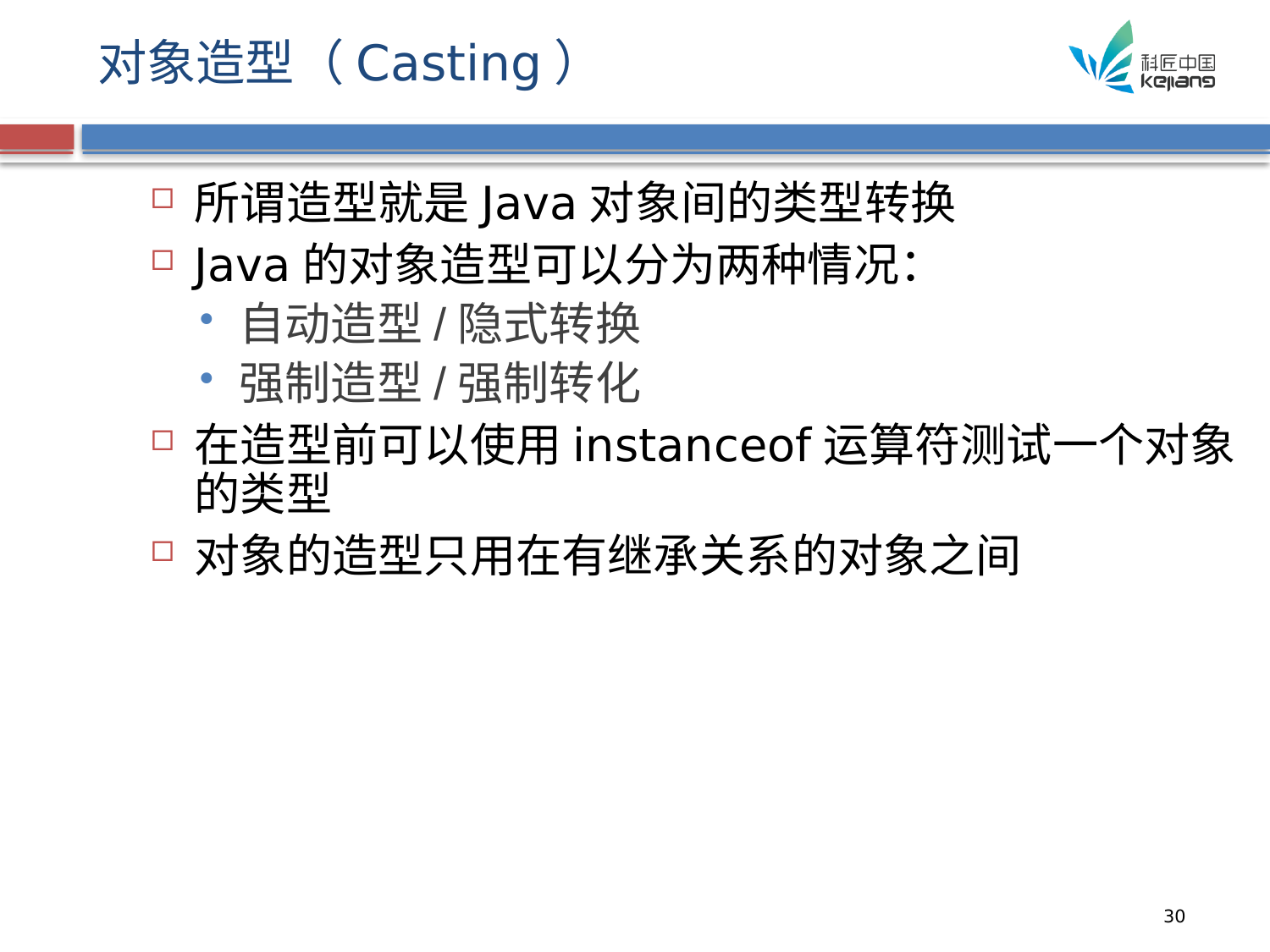

# 对象造型（Casting）
所谓造型就是Java对象间的类型转换
Java的对象造型可以分为两种情况：
自动造型/隐式转换
强制造型/强制转化
在造型前可以使用instanceof运算符测试一个对象的类型
对象的造型只用在有继承关系的对象之间
30